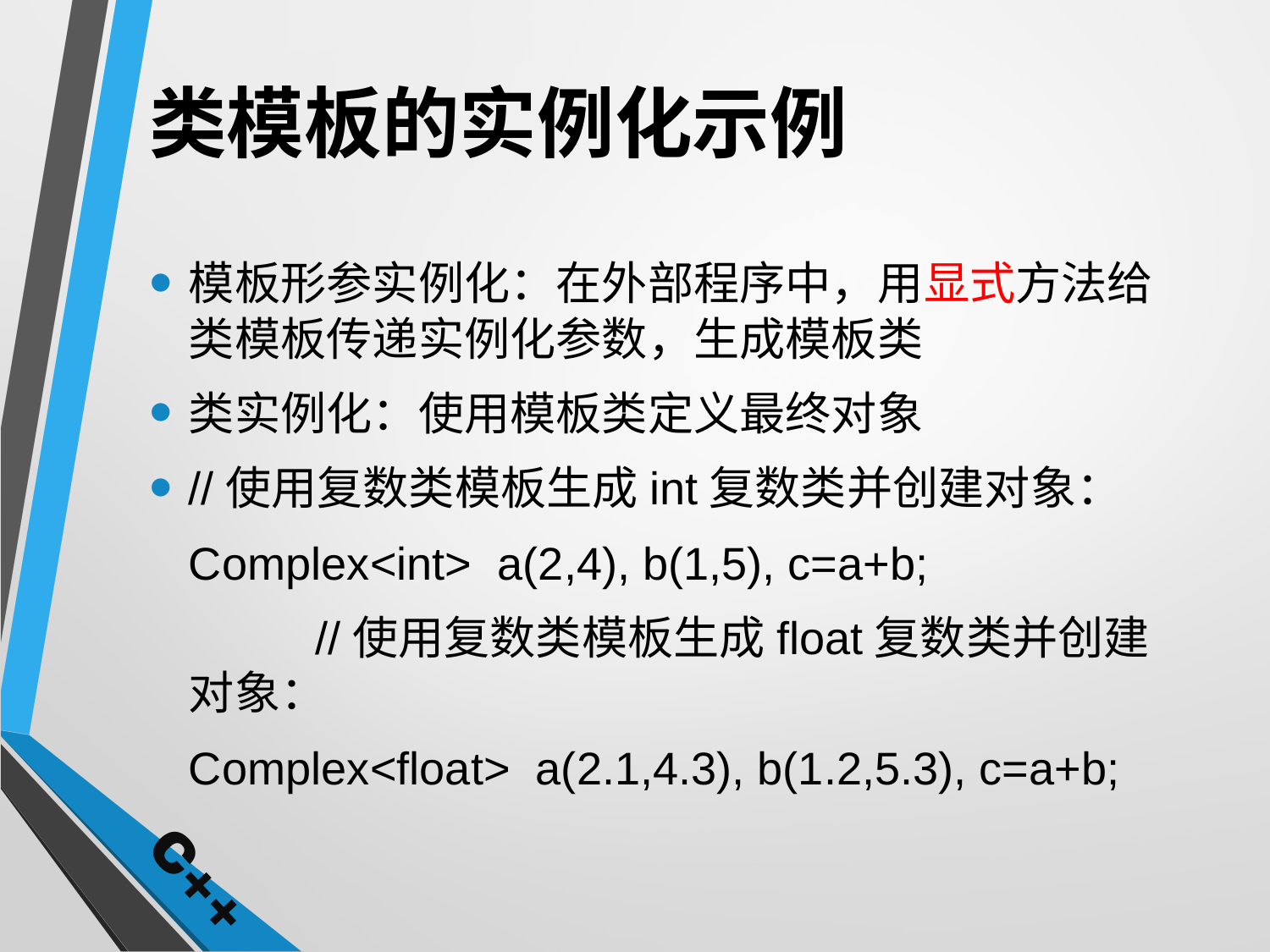

# 类模板的实例化示例
模板形参实例化：在外部程序中，用显式方法给类模板传递实例化参数，生成模板类
类实例化：使用模板类定义最终对象
//使用复数类模板生成int复数类并创建对象：
	Complex<int>  a(2,4), b(1,5), c=a+b;
		//使用复数类模板生成float复数类并创建对象：
	Complex<float>  a(2.1,4.3), b(1.2,5.3), c=a+b;